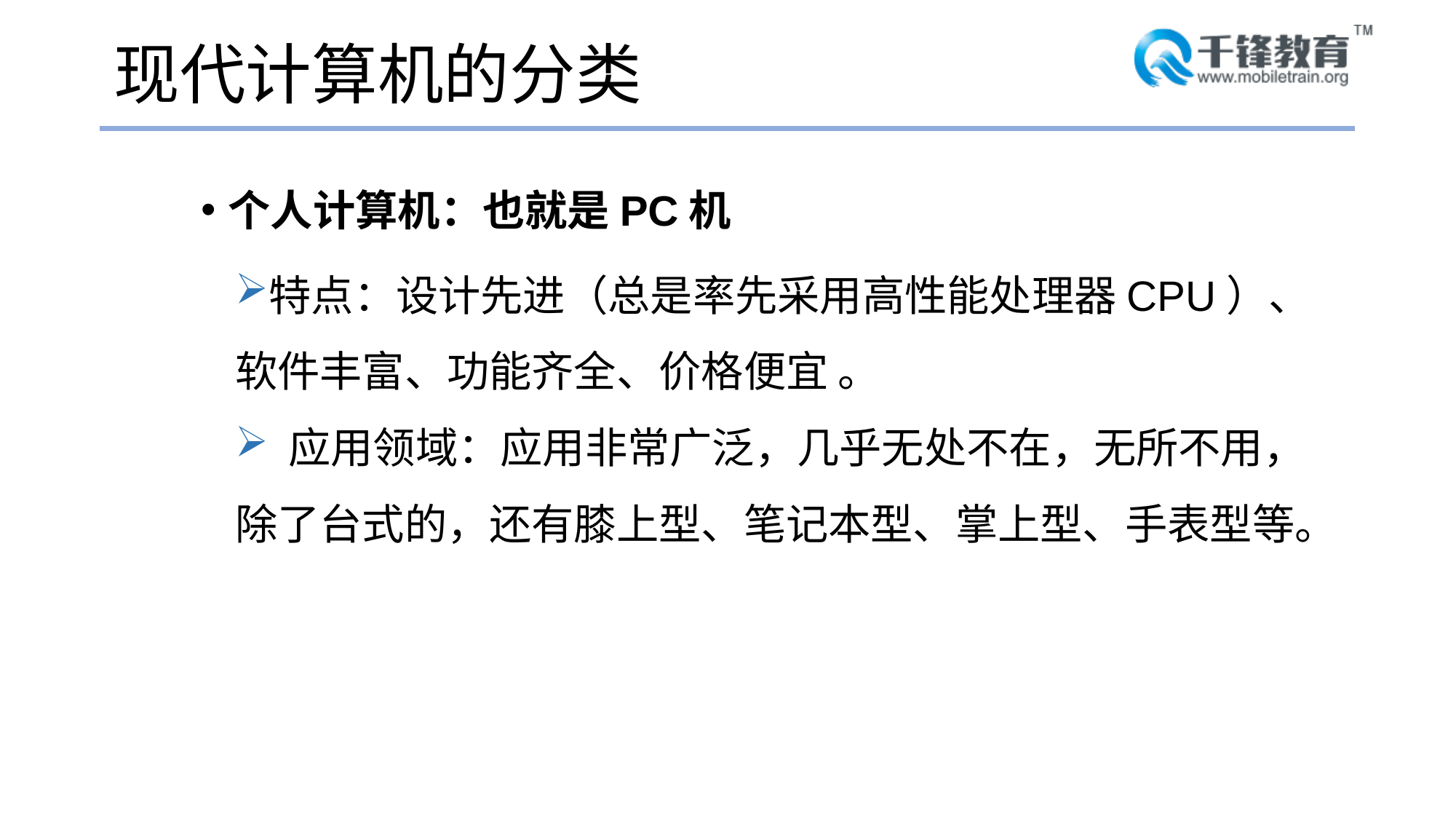

# 现代计算机的分类
个人计算机：也就是PC机
特点：设计先进（总是率先采用高性能处理器CPU）、软件丰富、功能齐全、价格便宜 。
 应用领域：应用非常广泛，几乎无处不在，无所不用，除了台式的，还有膝上型、笔记本型、掌上型、手表型等。